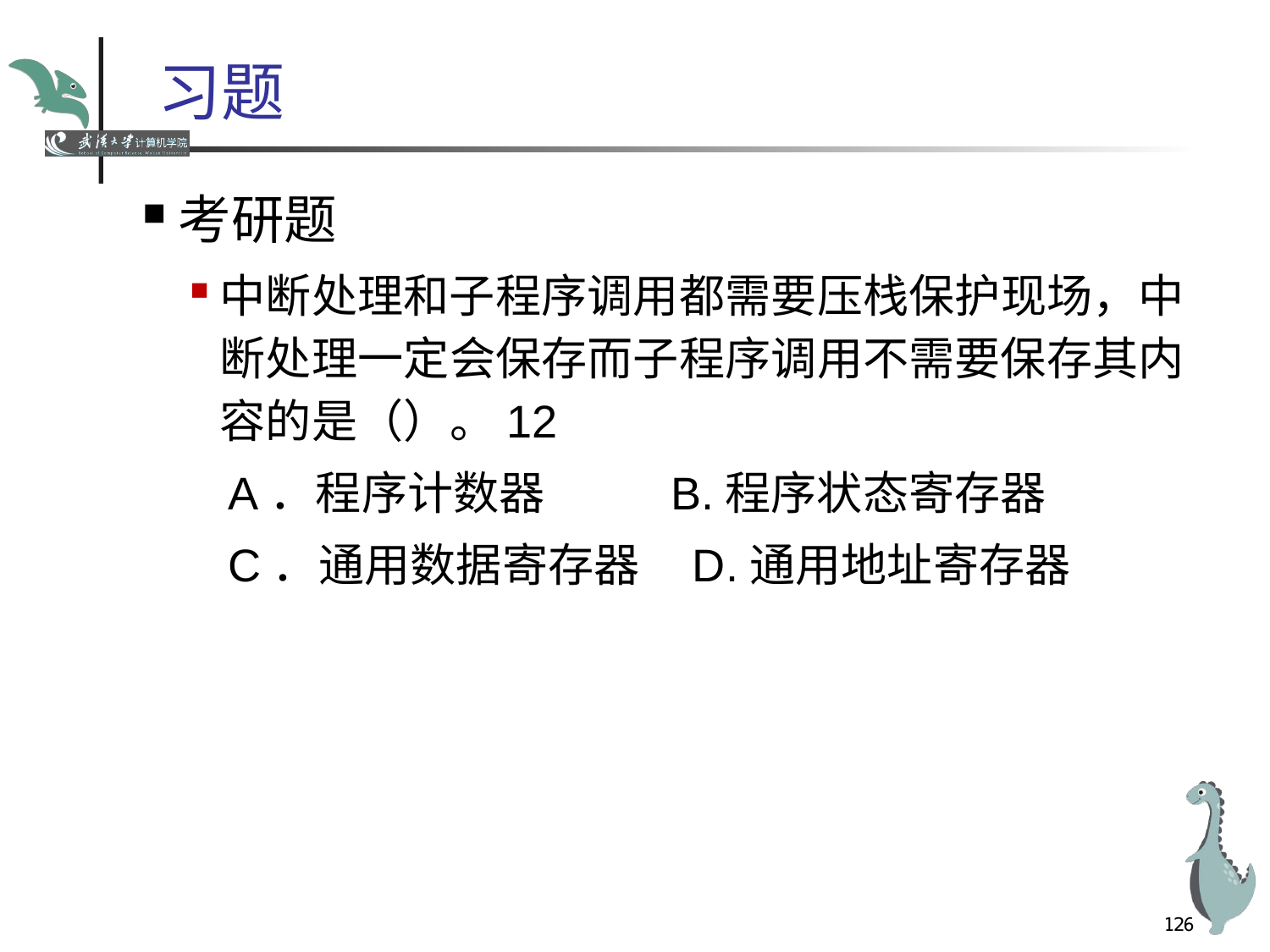

# 习题
考研题
中断处理和子程序调用都需要压栈保护现场，中断处理一定会保存而子程序调用不需要保存其内容的是（）。12
   A．程序计数器           B.程序状态寄存器
   C．通用数据寄存器    D.通用地址寄存器
126